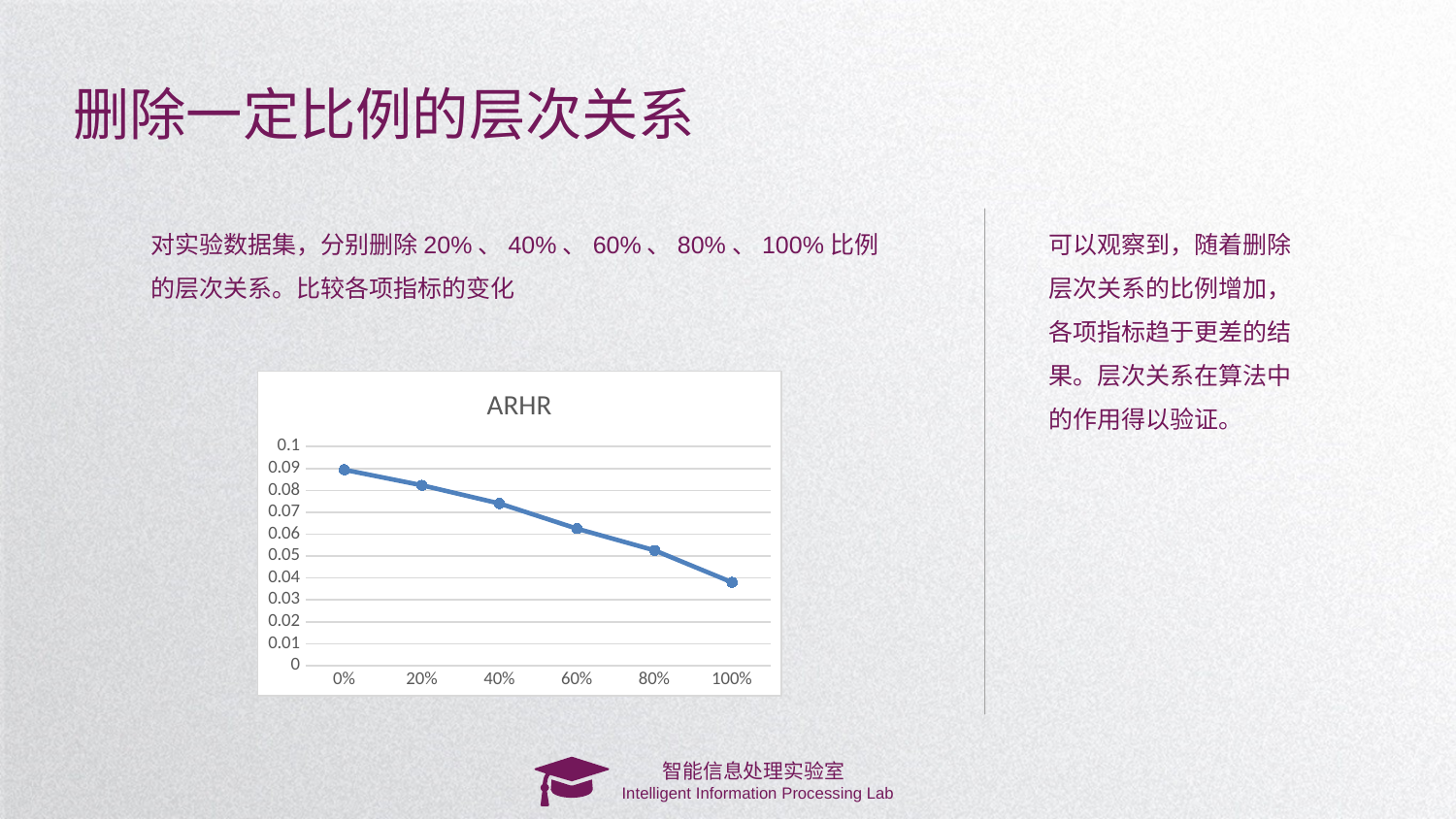

14
删除一定比例的层次关系
对实验数据集，分别删除20%、40%、60%、80%、100%比例的层次关系。比较各项指标的变化

可以观察到，随着删除层次关系的比例增加，各项指标趋于更差的结果。层次关系在算法中的作用得以验证。

### Chart:

| Category | ARHR |
|---|---|
| 0 | 0.0894 |
| 0.2 | 0.0823 |
| 0.4 | 0.074 |
| 0.6 | 0.0625 |
| 0.8 | 0.0526 |
| 1 | 0.038 |

### Chart:

| Category | RMSE |
|---|---|
| 0 | 1.1506 |
| 0.2 | 1.8978 |
| 0.4 | 2.3761 |
| 0.6 | 2.9267 |
| 0.8 | 3.373 |
| 1 | 3.4079 |

### Chart:

| Category | HR |
|---|---|
| 0 | 0.1202 |
| 0.2 | 0.1079 |
| 0.4 | 0.0953 |
| 0.6 | 0.0779 |
| 0.8 | 0.0627 |
| 1 | 0.043 |